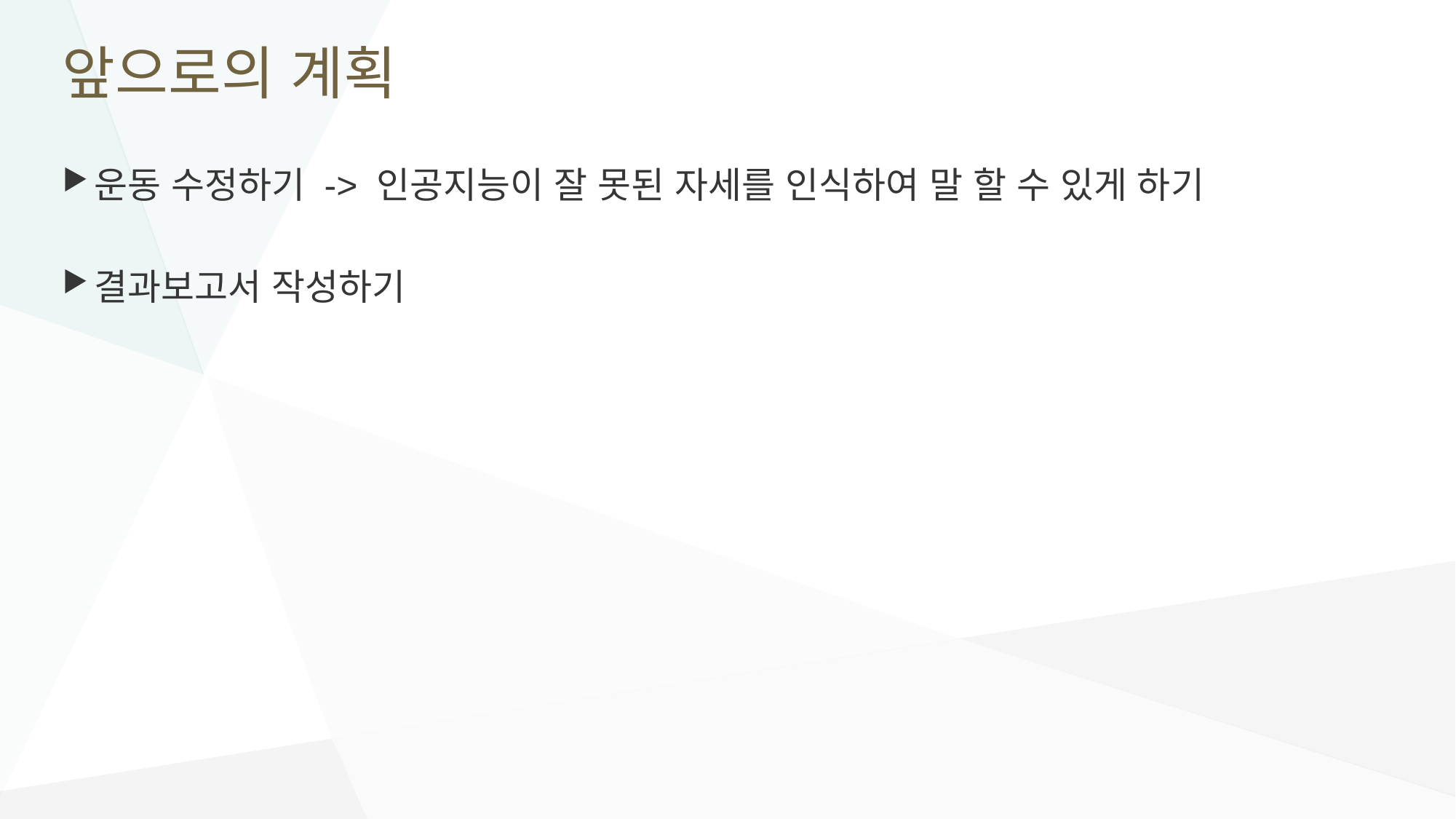

# 앞으로의 계획
운동 수정하기 -> 인공지능이 잘 못된 자세를 인식하여 말 할 수 있게 하기

결과보고서 작성하기